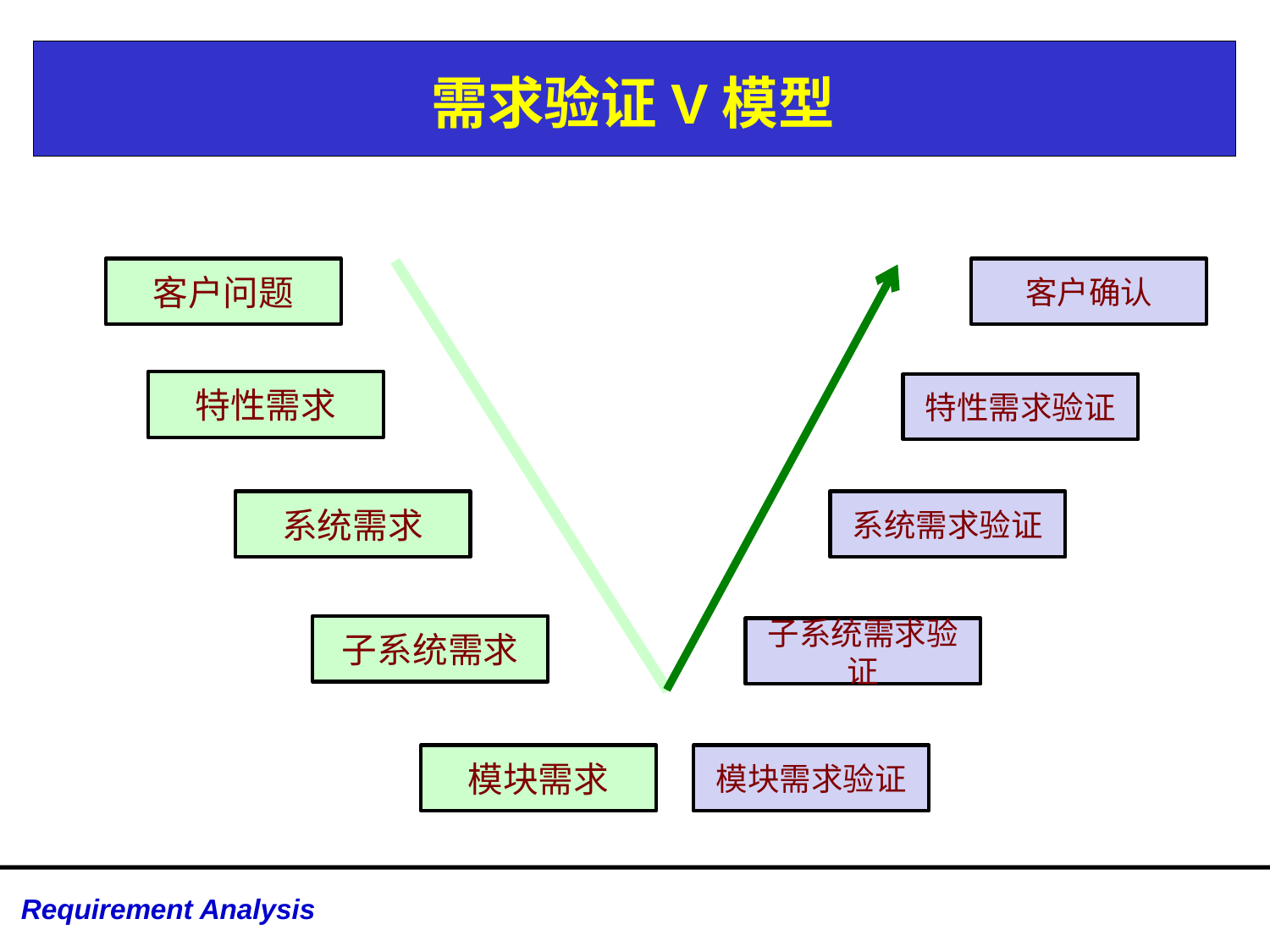

# 需求验证V模型
客户问题
客户确认
特性需求
特性需求验证
系统需求
系统需求验证
子系统需求
子系统需求验证
模块需求
模块需求验证